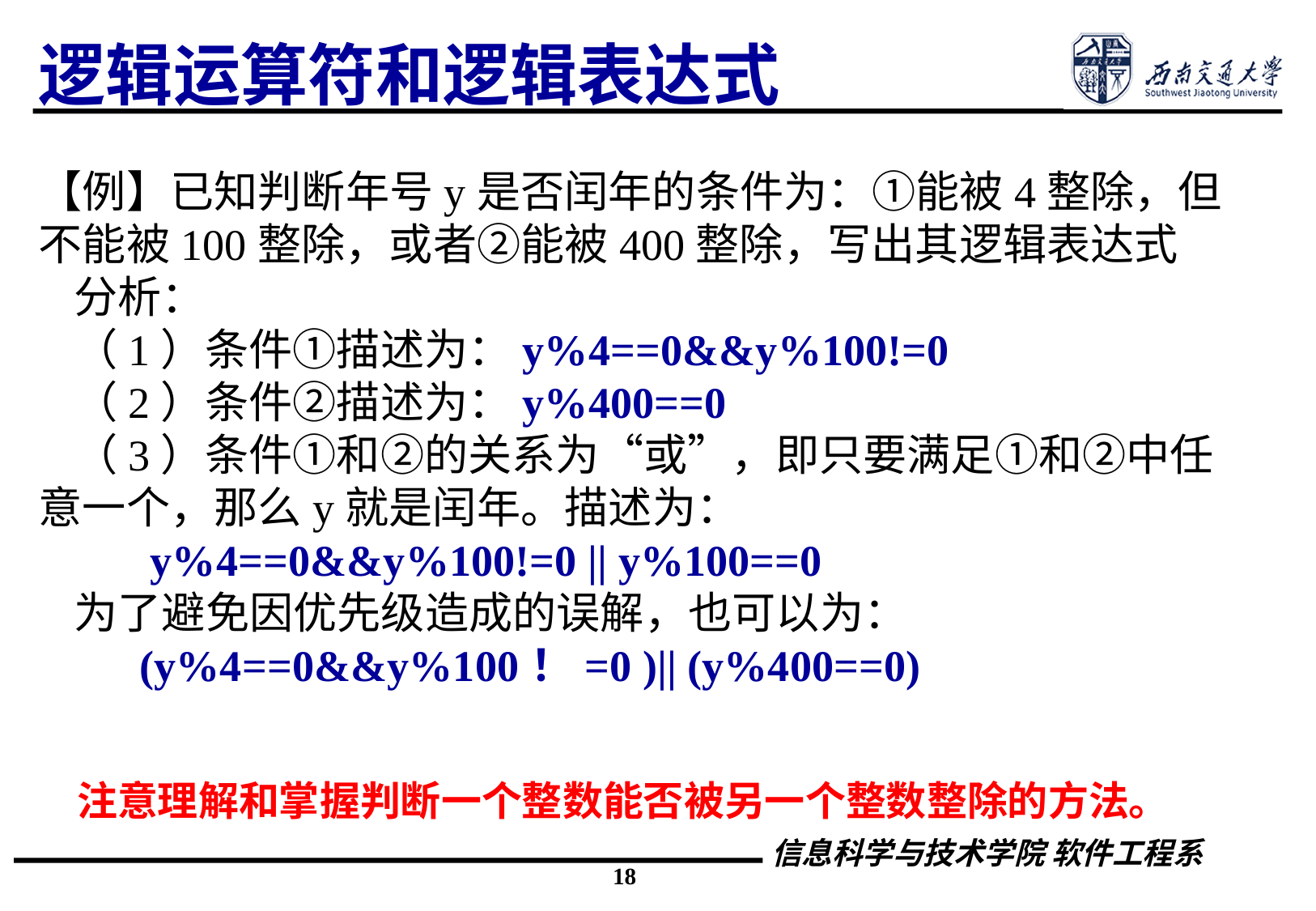

# 逻辑运算符和逻辑表达式
【例】已知判断年号y是否闰年的条件为：①能被4整除，但不能被100整除，或者②能被400整除，写出其逻辑表达式
分析：
（1）条件①描述为：y%4==0&&y%100!=0
（2）条件②描述为：y%400==0
（3）条件①和②的关系为“或”，即只要满足①和②中任意一个，那么y就是闰年。描述为：
       y%4==0&&y%100!=0 || y%100==0
为了避免因优先级造成的误解，也可以为：
      (y%4==0&&y%100！=0 )|| (y%400==0)
注意理解和掌握判断一个整数能否被另一个整数整除的方法。
18